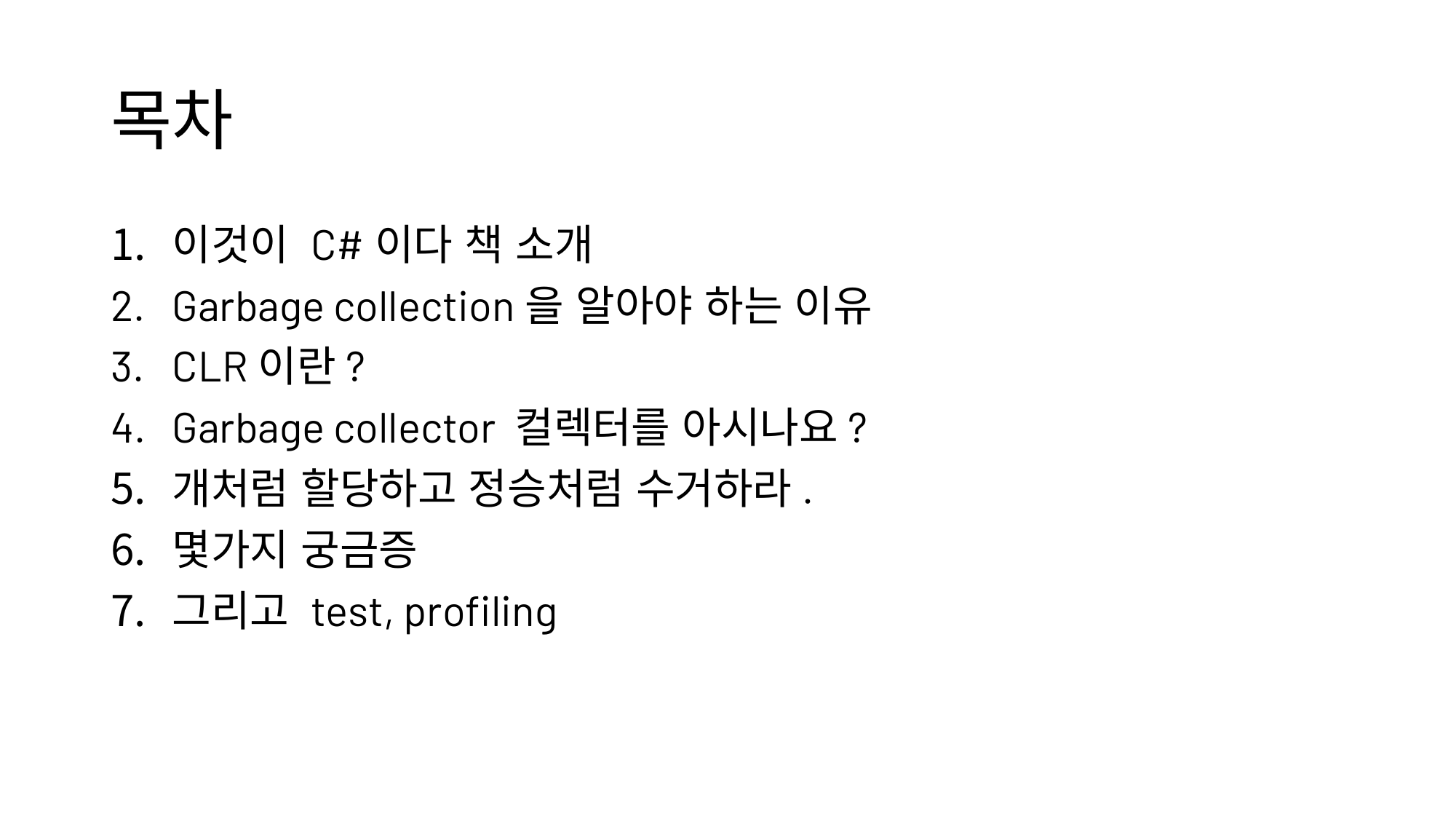

# 목차
이것이 C#이다 책 소개
Garbage collection을 알아야 하는 이유
CLR이란?
Garbage collector 컬렉터를 아시나요?
개처럼 할당하고 정승처럼 수거하라.
몇가지 궁금증
그리고 test, profiling